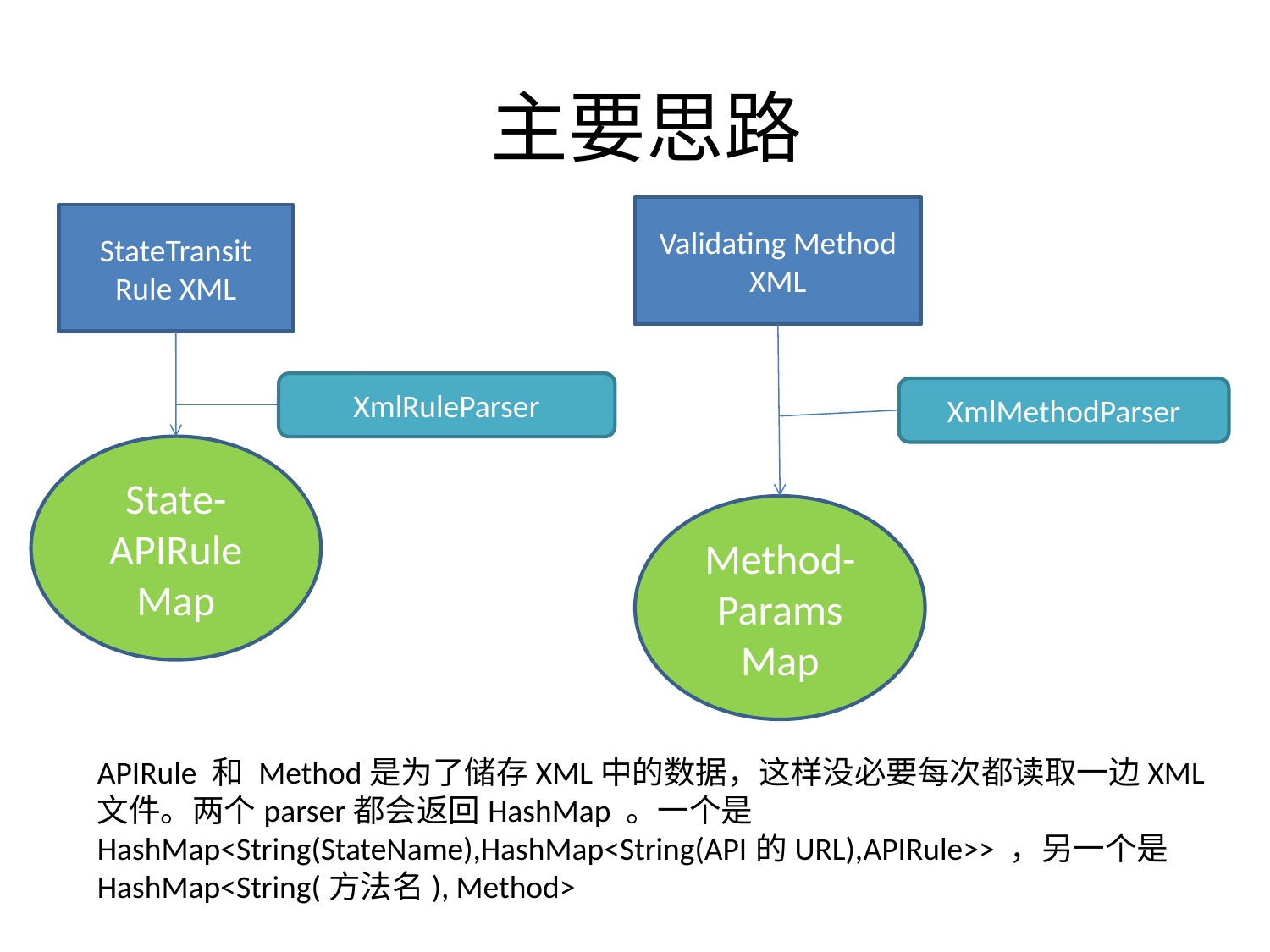

# 主要思路
Validating Method
XML
StateTransit Rule XML
XmlRuleParser
XmlMethodParser
State-APIRule
Map
Method-Params
Map
APIRule 和 Method是为了储存XML中的数据，这样没必要每次都读取一边XML文件。两个parser都会返回HashMap 。一个是HashMap<String(StateName),HashMap<String(API的URL),APIRule>> ，另一个是HashMap<String(方法名), Method>